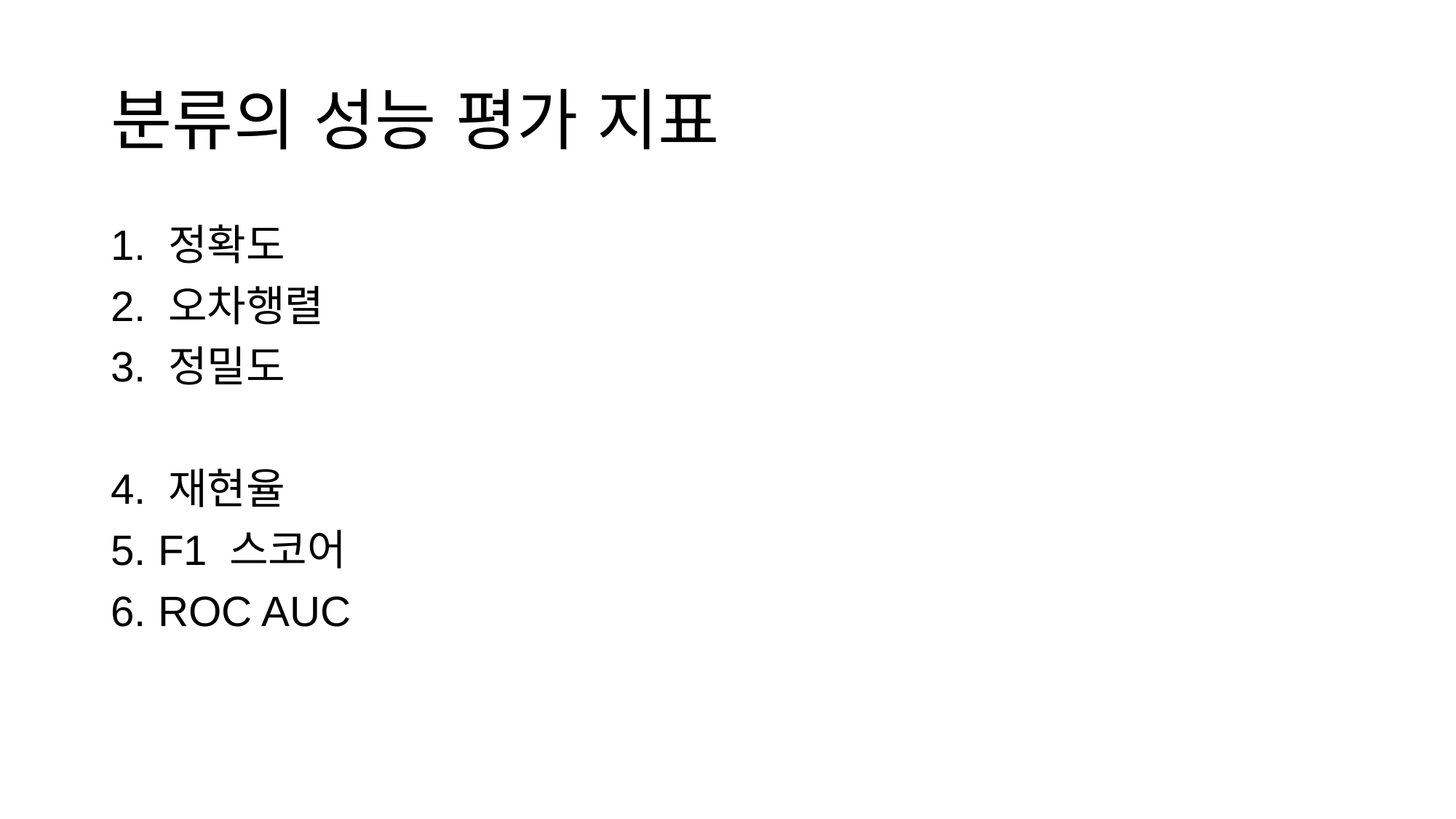

# 분류의 성능 평가 지표
1. 정확도
2. 오차행렬
3. 정밀도

4. 재현율
5. F1 스코어
6. ROC AUC